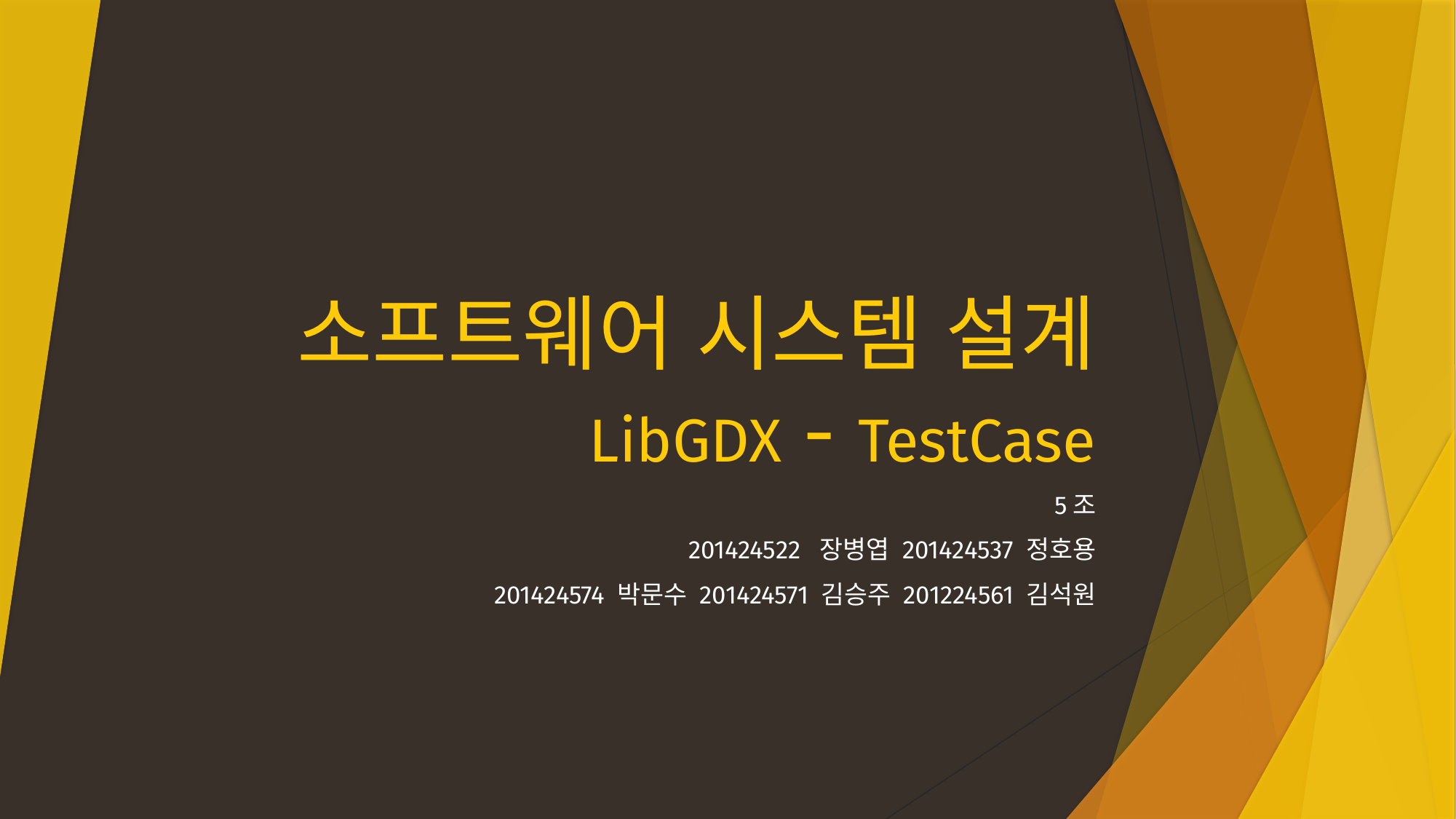

# 소프트웨어 시스템 설계 LibGDX - TestCase
5조
201424522  장병엽 201424537 정호용
201424574 박문수 201424571 김승주 201224561 김석원